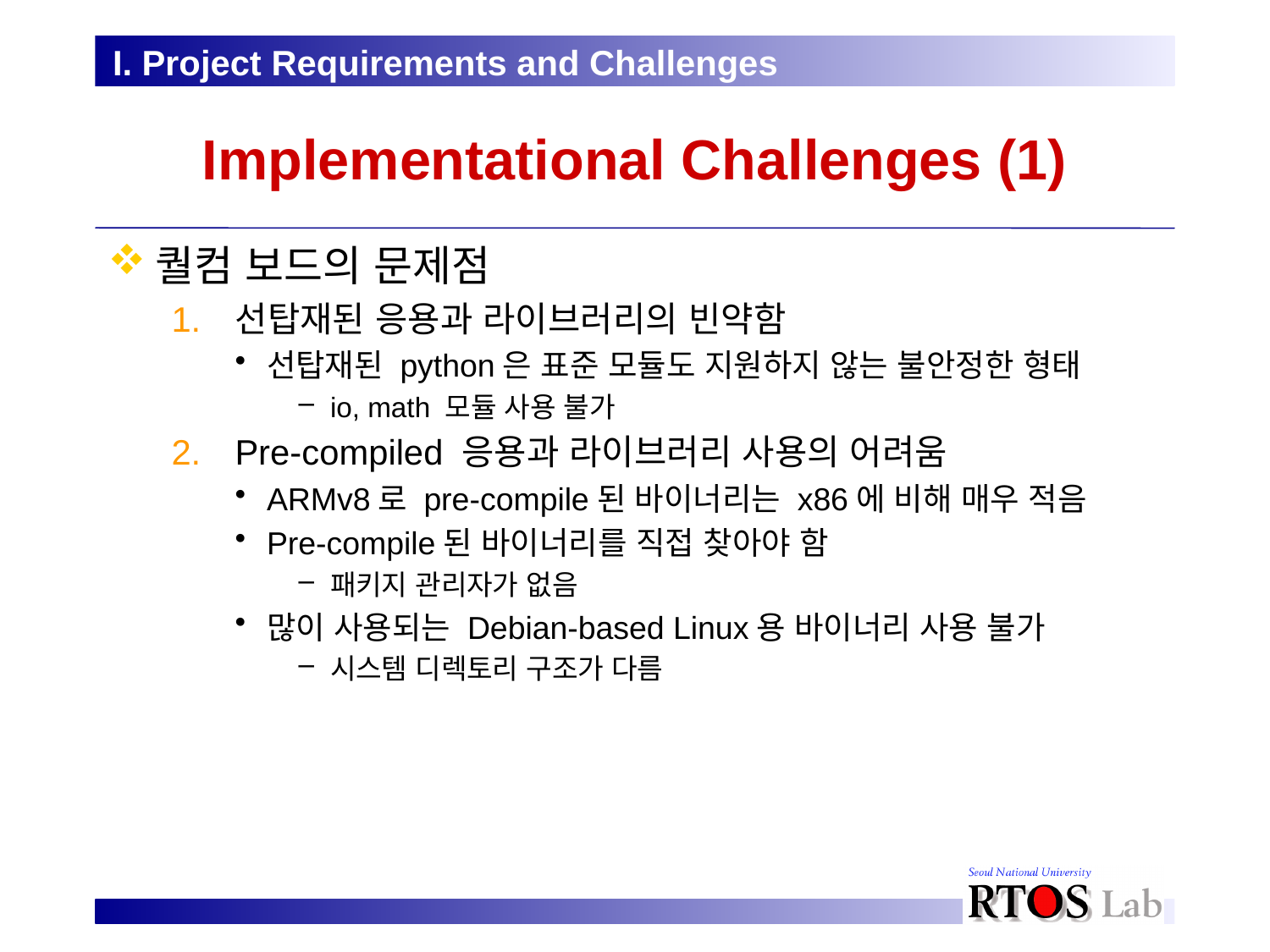

I. Project Requirements and Challenges
# Implementational Challenges (1)
퀄컴 보드의 문제점
선탑재된 응용과 라이브러리의 빈약함
선탑재된 python은 표준 모듈도 지원하지 않는 불안정한 형태
io, math 모듈 사용 불가
Pre-compiled 응용과 라이브러리 사용의 어려움
ARMv8로 pre-compile된 바이너리는 x86에 비해 매우 적음
Pre-compile된 바이너리를 직접 찾아야 함
패키지 관리자가 없음
많이 사용되는 Debian-based Linux용 바이너리 사용 불가
시스템 디렉토리 구조가 다름